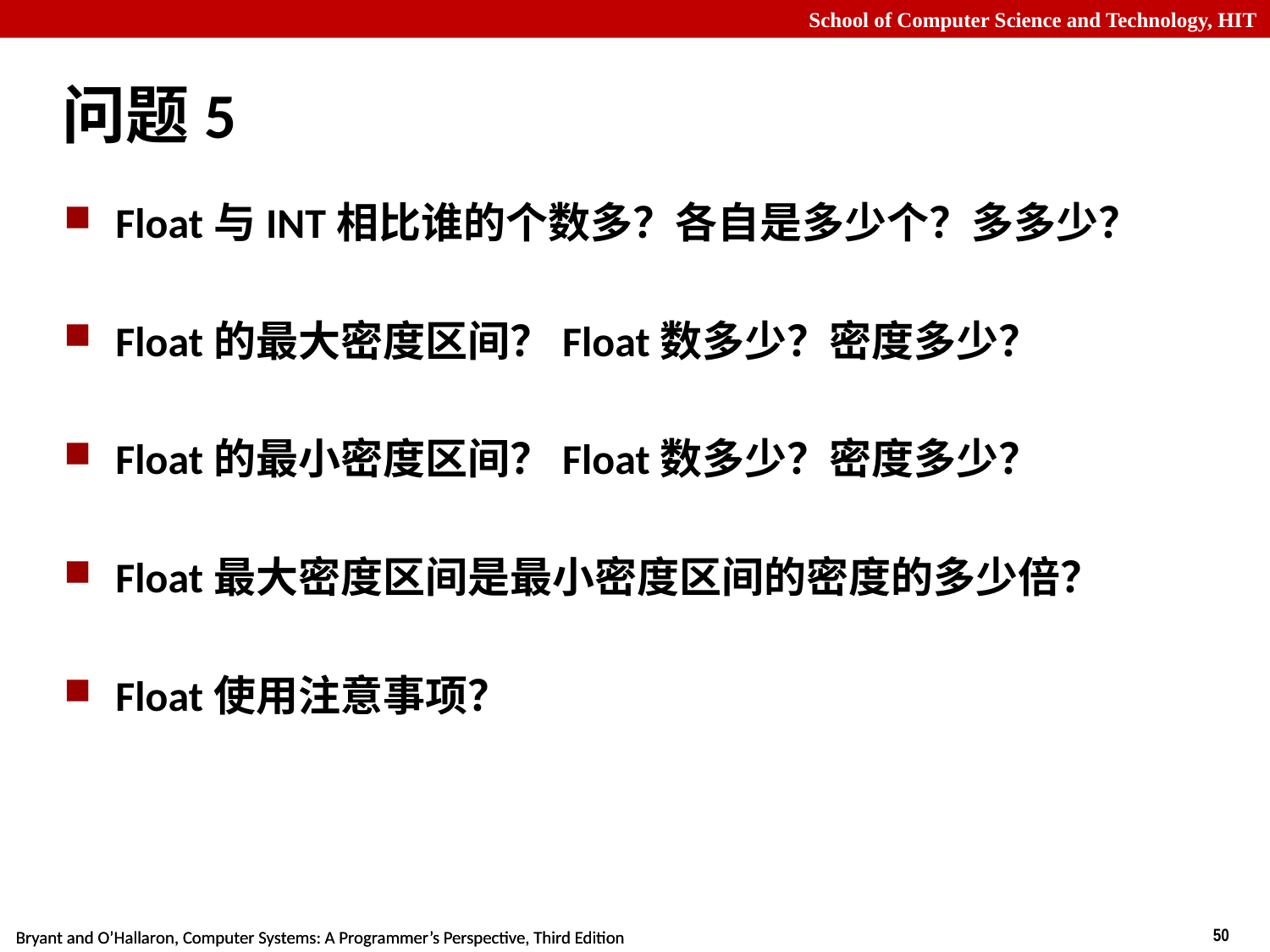

# 问题5
Float与INT相比谁的个数多？各自是多少个？多多少？

Float的最大密度区间？Float数多少？密度多少？

Float的最小密度区间？Float数多少？密度多少？

Float最大密度区间是最小密度区间的密度的多少倍？

Float使用注意事项？